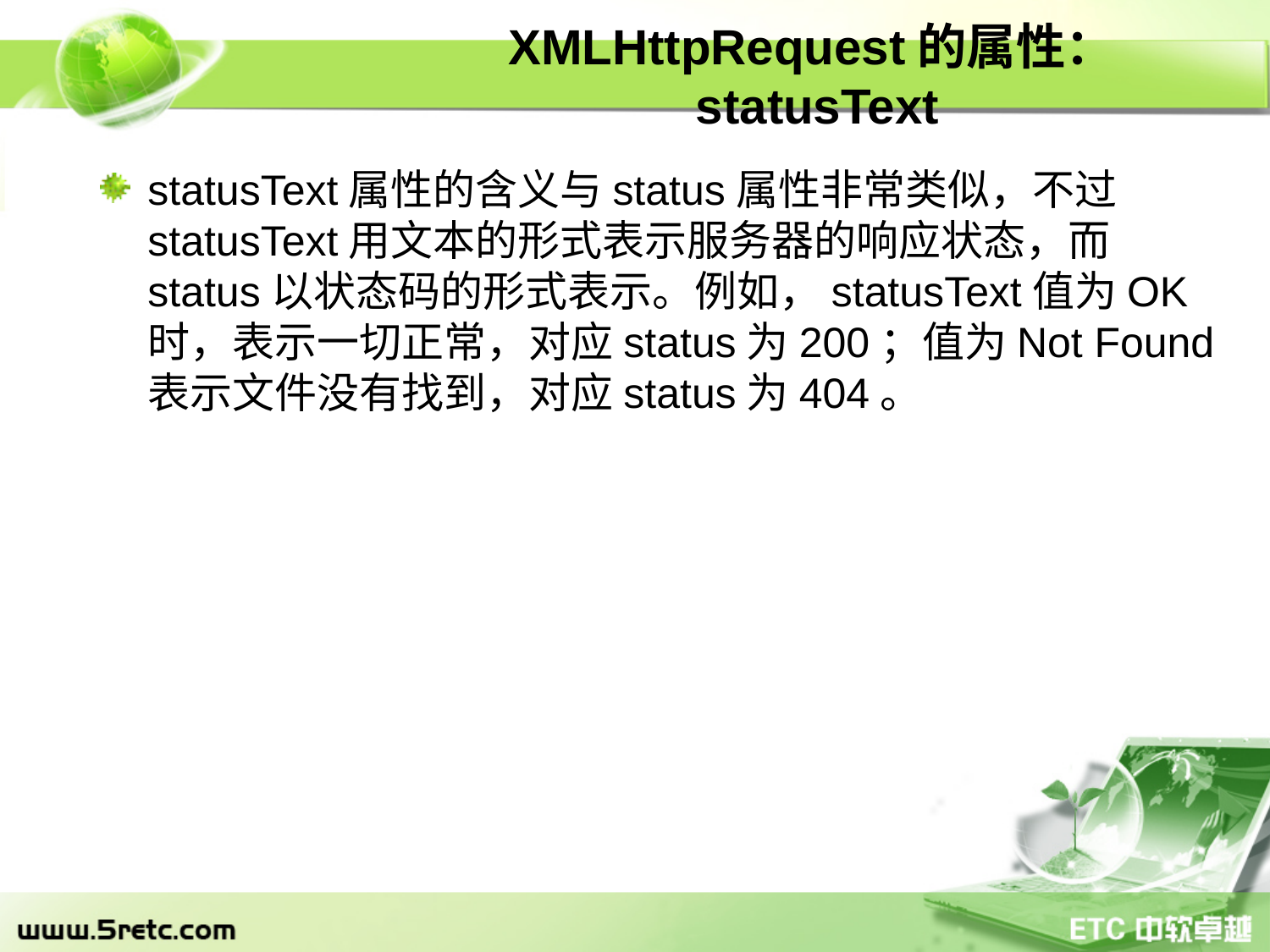

# XMLHttpRequest的属性：statusText
statusText属性的含义与status属性非常类似，不过statusText用文本的形式表示服务器的响应状态，而status以状态码的形式表示。例如，statusText值为OK时，表示一切正常，对应status为200；值为Not Found表示文件没有找到，对应status为404。